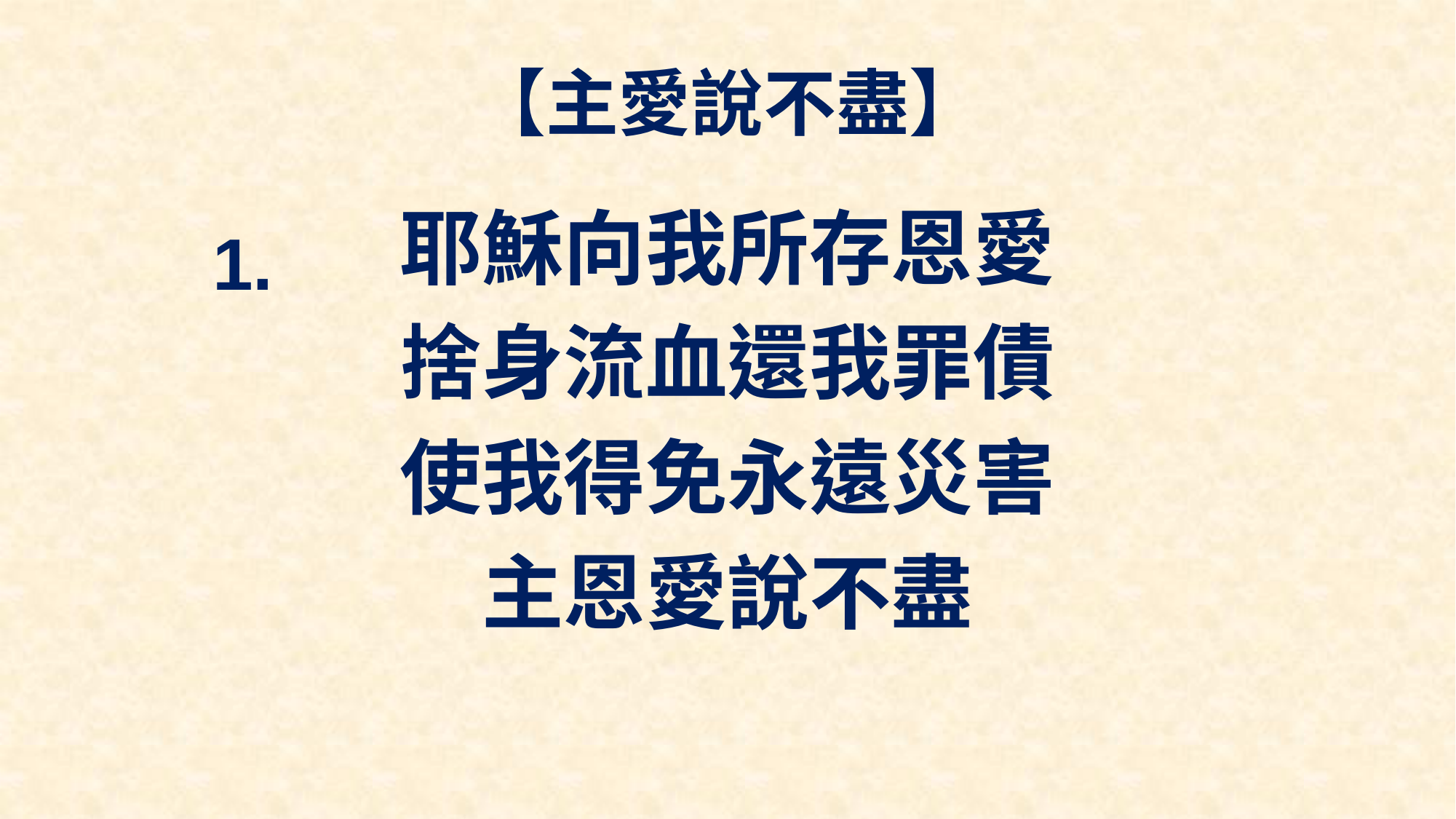

# 【主愛說不盡】
耶穌向我所存恩愛
捨身流血還我罪債
使我得免永遠災害
主恩愛說不盡
1.